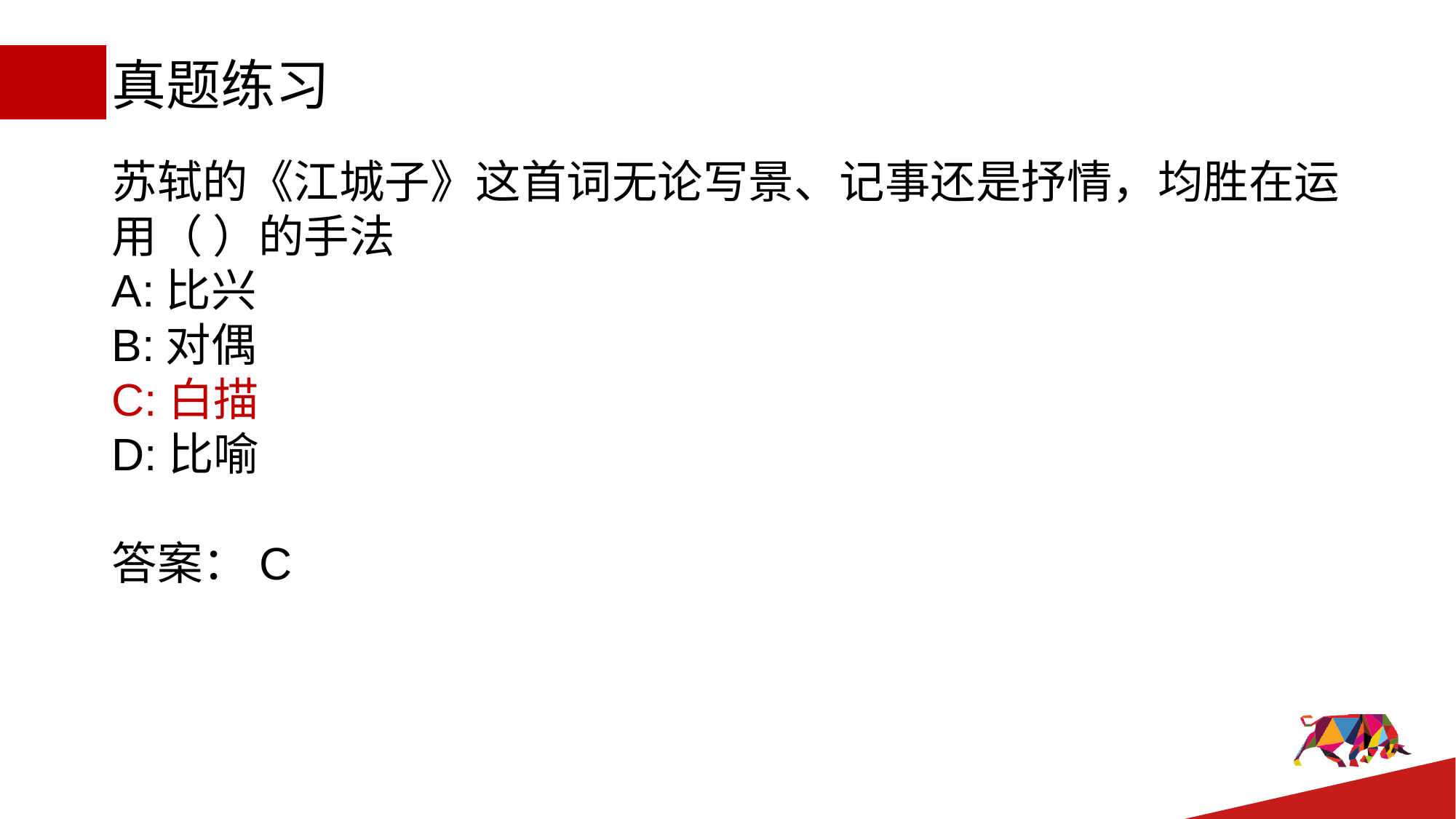

# 真题练习
苏轼的《江城子》这首词无论写景、记事还是抒情，均胜在运用（ ）的手法
A:比兴
B:对偶
C:白描
D:比喻

答案：C